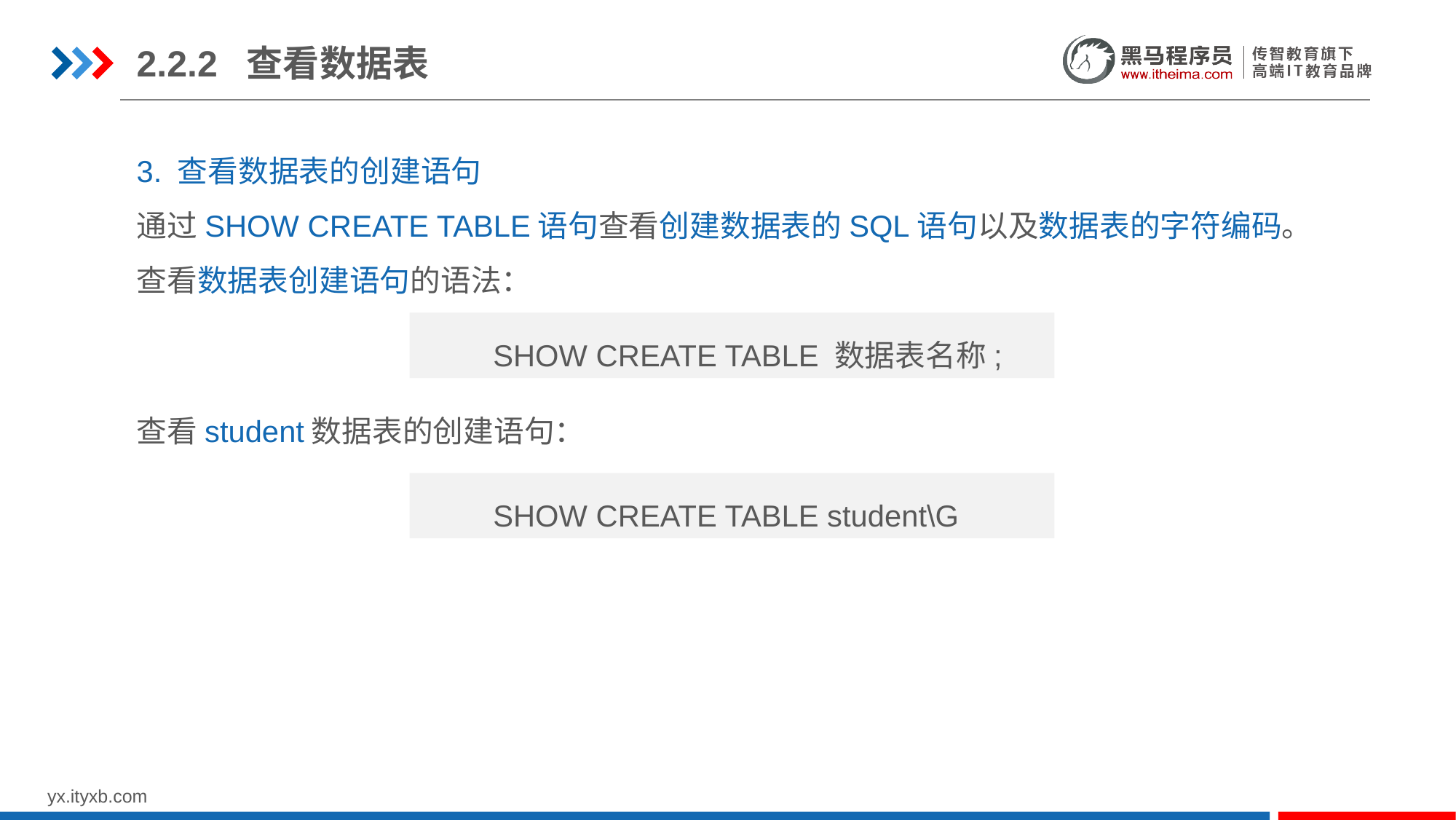

2.2.2  查看数据表
3. 查看数据表的创建语句
通过SHOW CREATE TABLE语句查看创建数据表的SQL语句以及数据表的字符编码。
查看数据表创建语句的语法：
SHOW CREATE TABLE 数据表名称;
查看student数据表的创建语句：
SHOW CREATE TABLE student\G